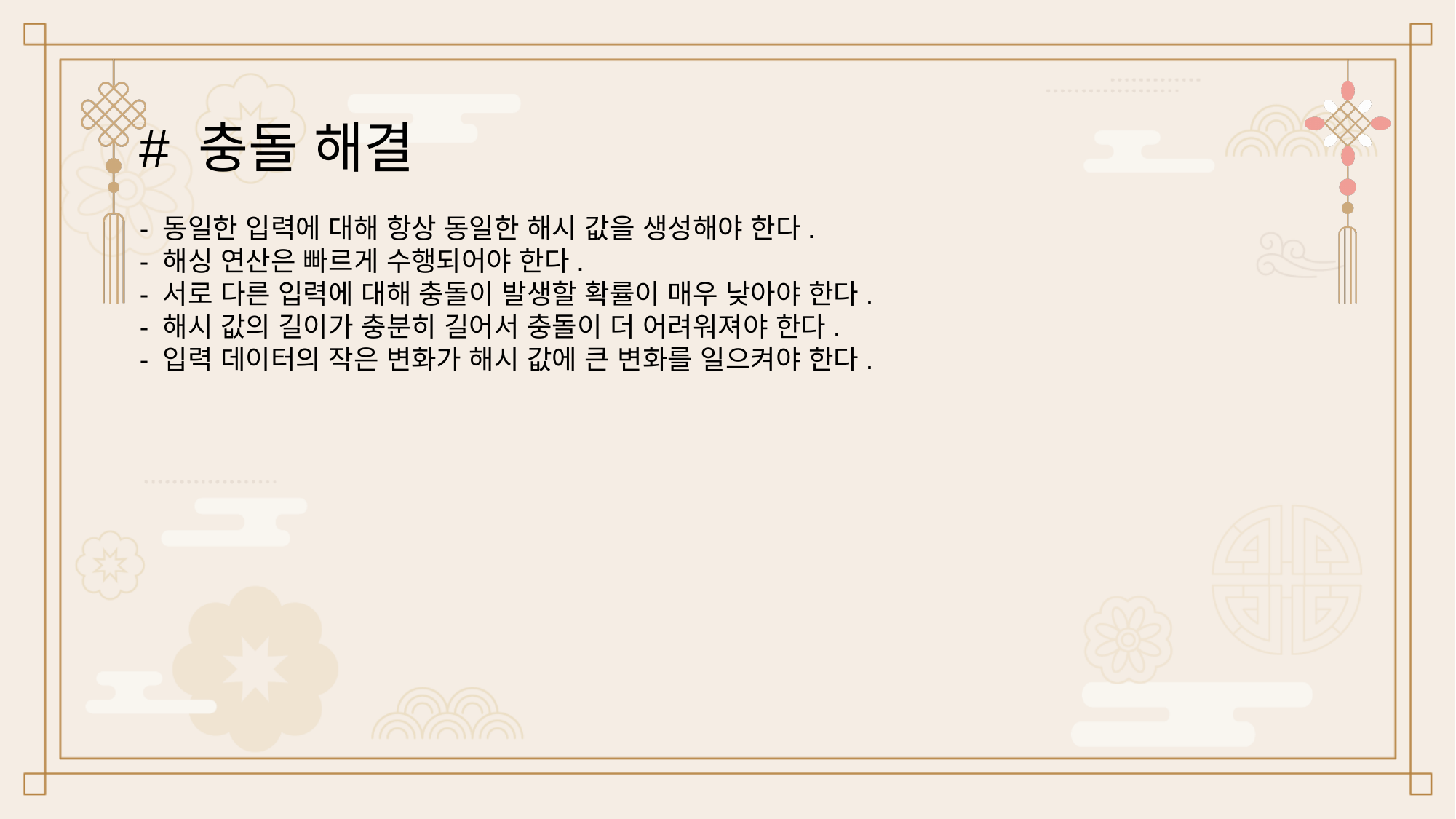

# 충돌 해결

- 동일한 입력에 대해 항상 동일한 해시 값을 생성해야 한다.
- 해싱 연산은 빠르게 수행되어야 한다.
- 서로 다른 입력에 대해 충돌이 발생할 확률이 매우 낮아야 한다.
- 해시 값의 길이가 충분히 길어서 충돌이 더 어려워져야 한다.
- 입력 데이터의 작은 변화가 해시 값에 큰 변화를 일으켜야 한다.